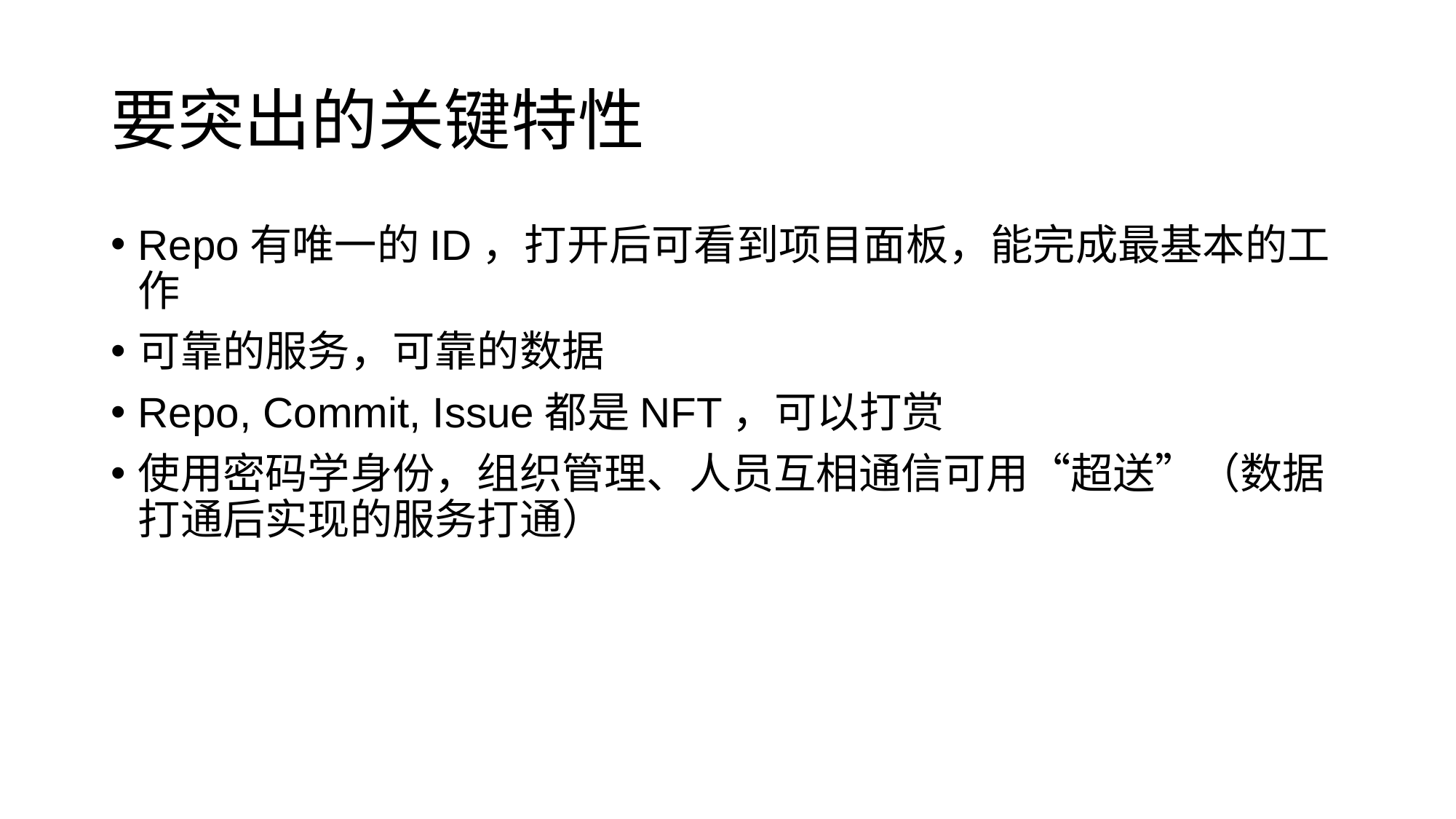

# 要突出的关键特性
Repo有唯一的ID，打开后可看到项目面板，能完成最基本的工作
可靠的服务，可靠的数据
Repo, Commit, Issue都是NFT，可以打赏
使用密码学身份，组织管理、人员互相通信可用“超送”（数据打通后实现的服务打通）